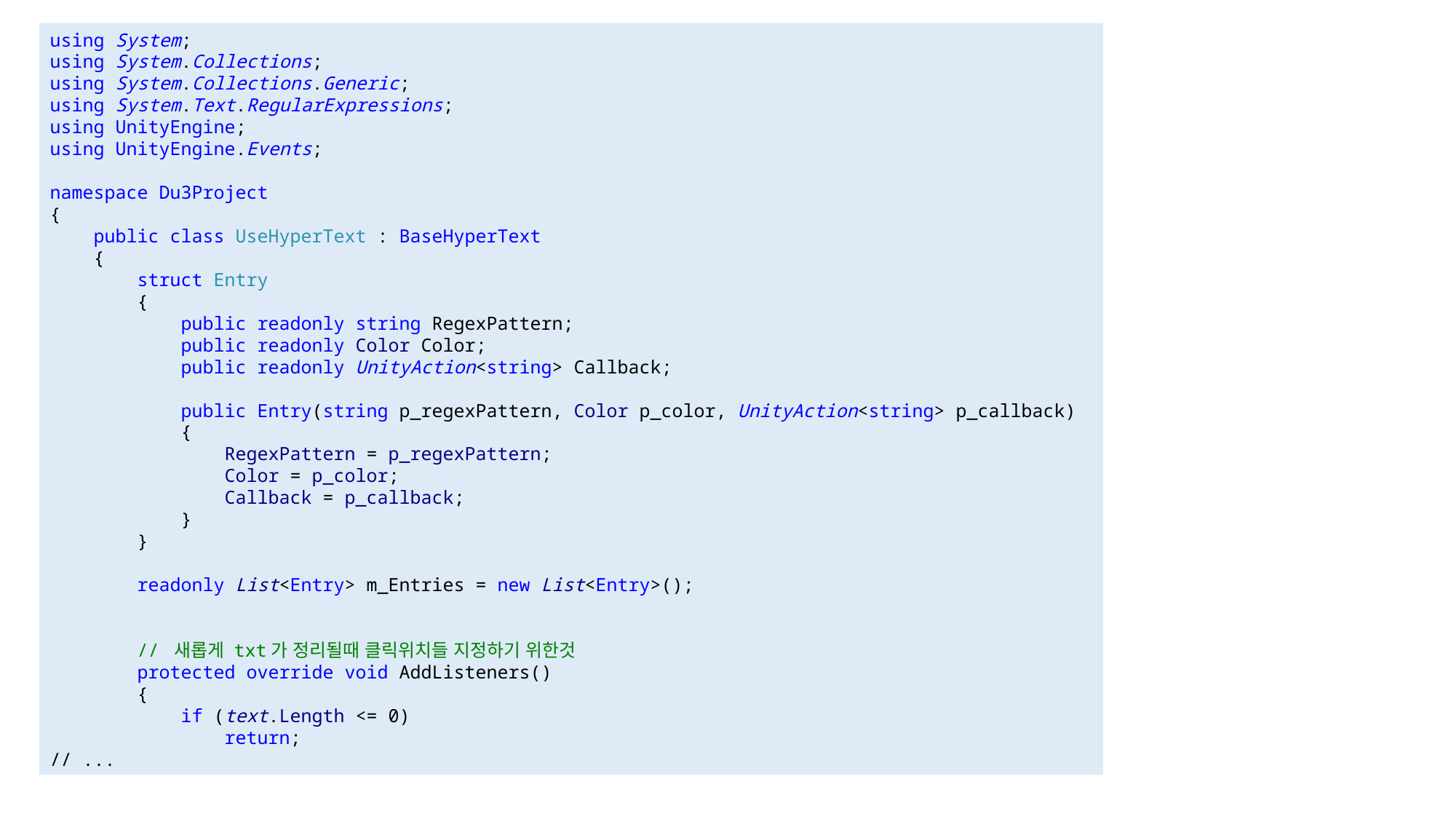

#
using System;
using System.Collections;
using System.Collections.Generic;
using System.Text.RegularExpressions;
using UnityEngine;
using UnityEngine.Events;

namespace Du3Project
{
    public class UseHyperText : BaseHyperText
    {
        struct Entry
        {
            public readonly string RegexPattern;
            public readonly Color Color;
            public readonly UnityAction<string> Callback;

            public Entry(string p_regexPattern, Color p_color, UnityAction<string> p_callback)
            {
                RegexPattern = p_regexPattern;
                Color = p_color;
                Callback = p_callback;
            }
        }

        readonly List<Entry> m_Entries = new List<Entry>();

        // 새롭게 txt가 정리될때 클릭위치들 지정하기 위한것
        protected override void AddListeners()
        {
            if (text.Length <= 0)
                return;
// ...